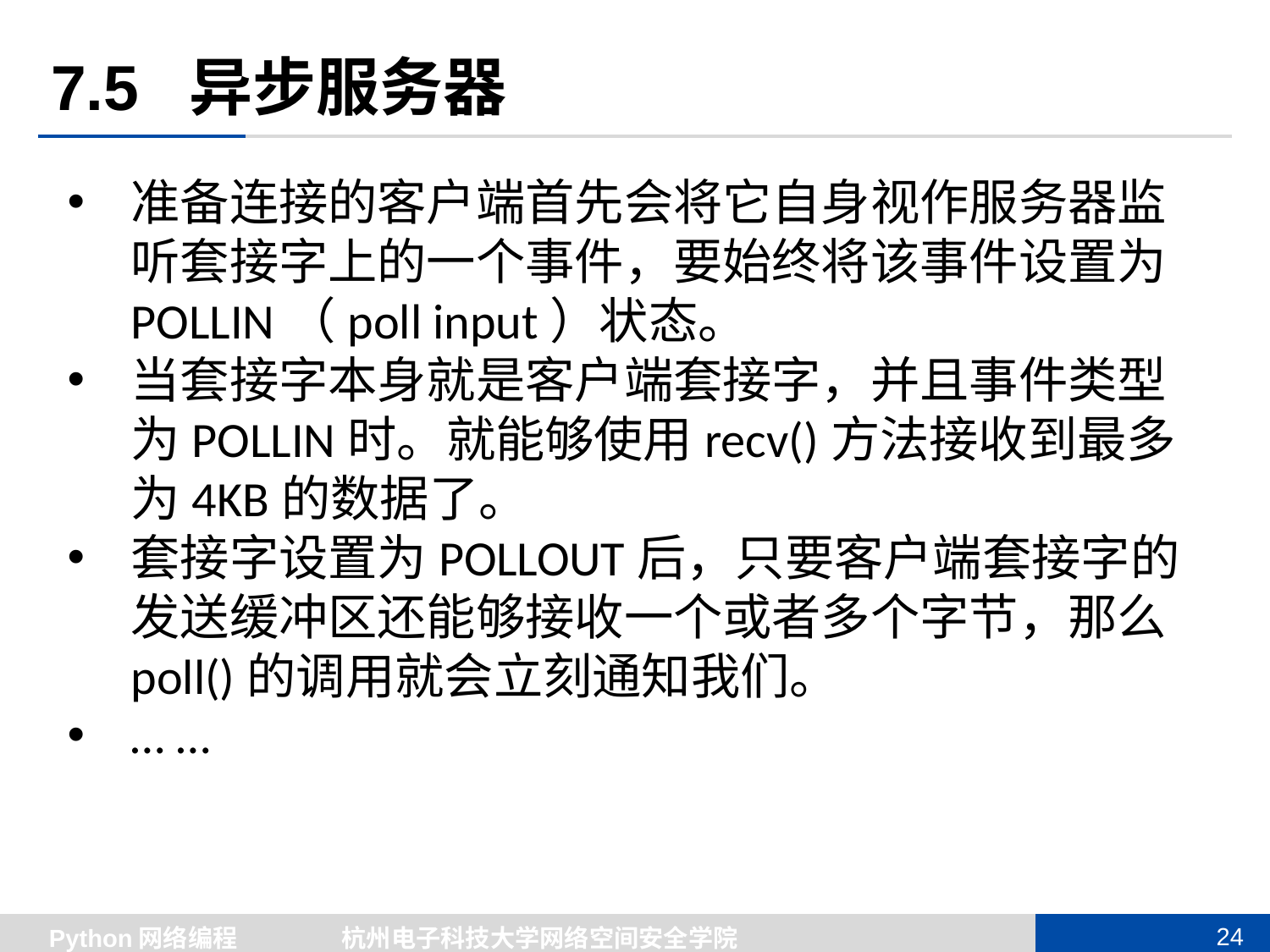

# 7.5  异步服务器
准备连接的客户端首先会将它自身视作服务器监听套接字上的一个事件，要始终将该事件设置为POLLIN（poll input）状态。
当套接字本身就是客户端套接字，并且事件类型为POLLIN时。就能够使用recv()方法接收到最多为4KB的数据了。
套接字设置为POLLOUT后，只要客户端套接字的发送缓冲区还能够接收一个或者多个字节，那么poll()的调用就会立刻通知我们。
… …